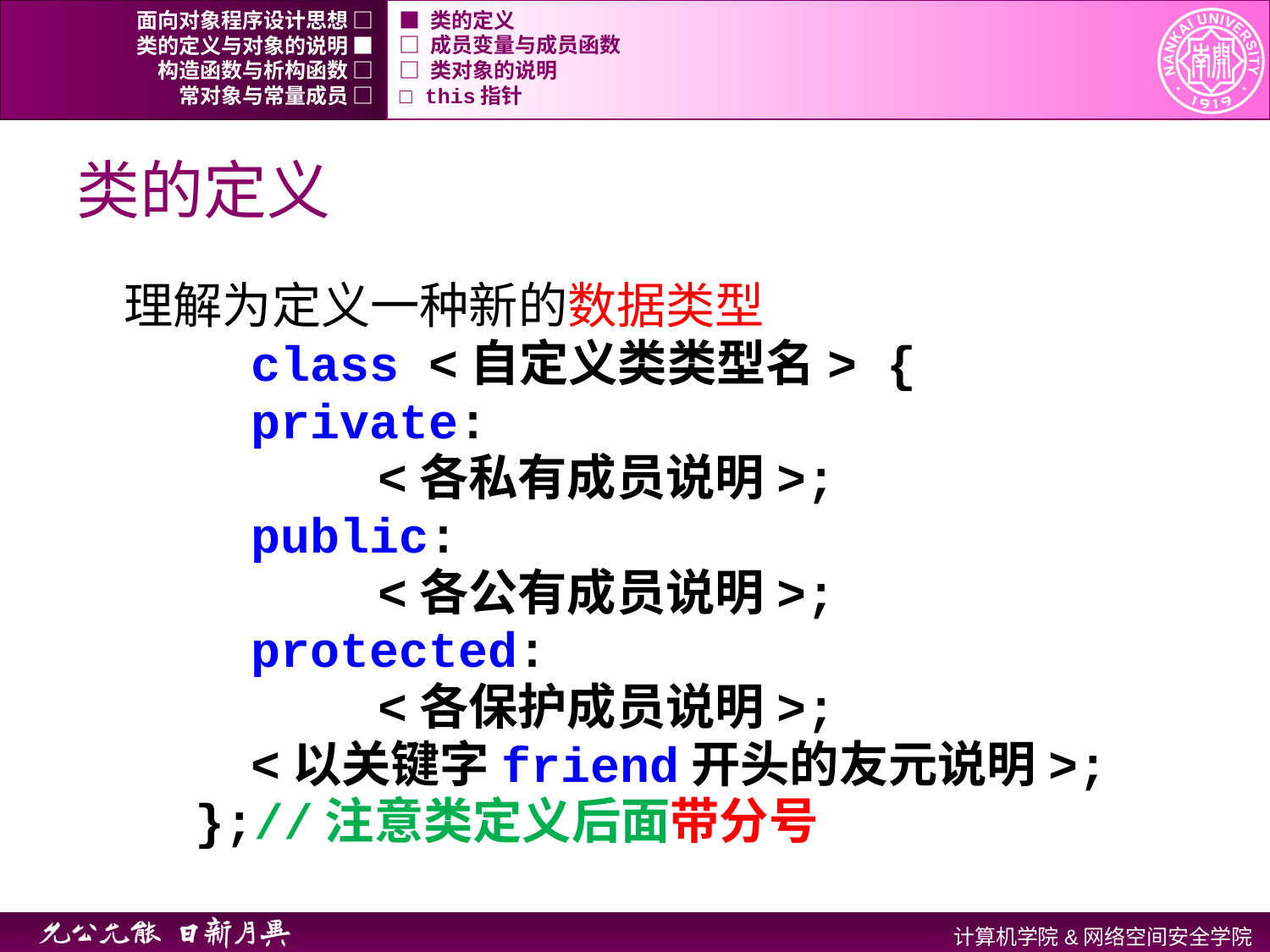

面向对象程序设计思想 □
■ 类的定义
类的定义与对象的说明 ■
□ 成员变量与成员函数
构造函数与析构函数 □
□ 类对象的说明
常对象与常量成员 □

□ this指针
# 类的定义
理解为定义一种新的数据类型
		class <自定义类类型名> {
	  	private:
		  	<各私有成员说明>;
	  	public:
		  	<各公有成员说明>;
		protected:
		  	<各保护成员说明>;
	  	<以关键字friend开头的友元说明>;
    };//注意类定义后面带分号